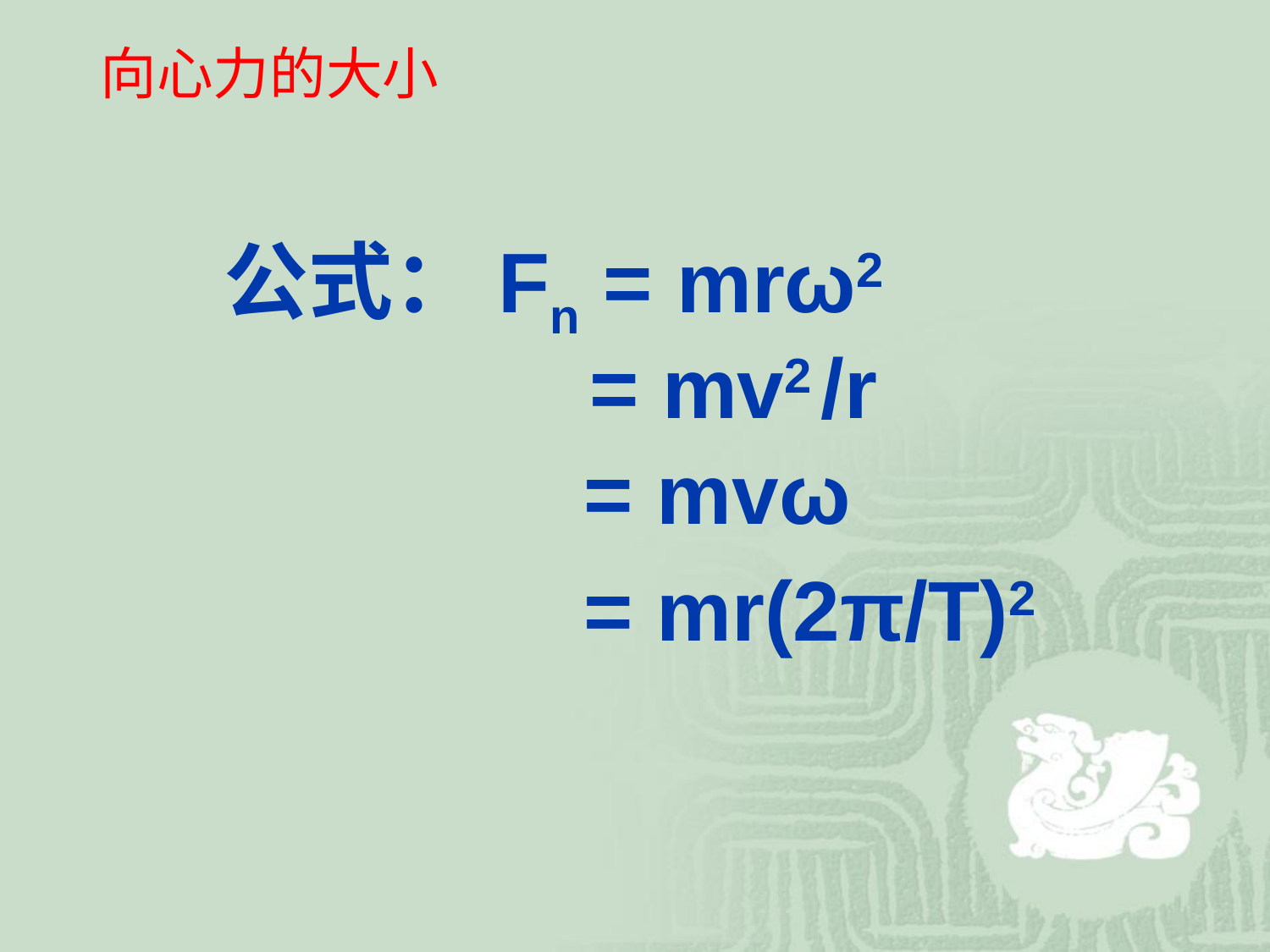

向心力的大小

公式：Fn = mrω2
= mv2 /r
= mvω
= mr(2π/T)2